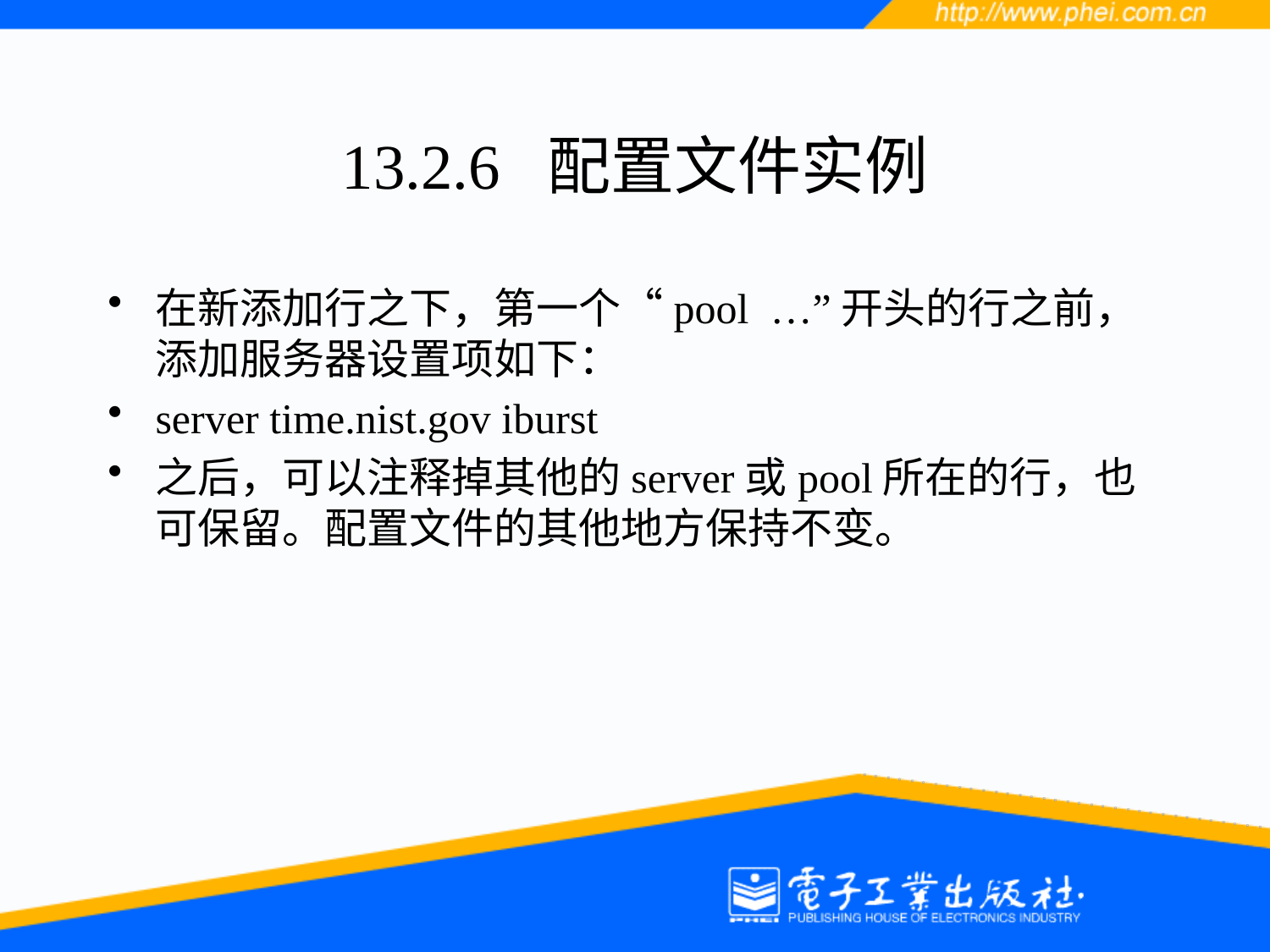

# 13.2.6  配置文件实例
在新添加行之下，第一个“pool  …”开头的行之前，添加服务器设置项如下：
server time.nist.gov iburst
之后，可以注释掉其他的server或pool所在的行，也可保留。配置文件的其他地方保持不变。